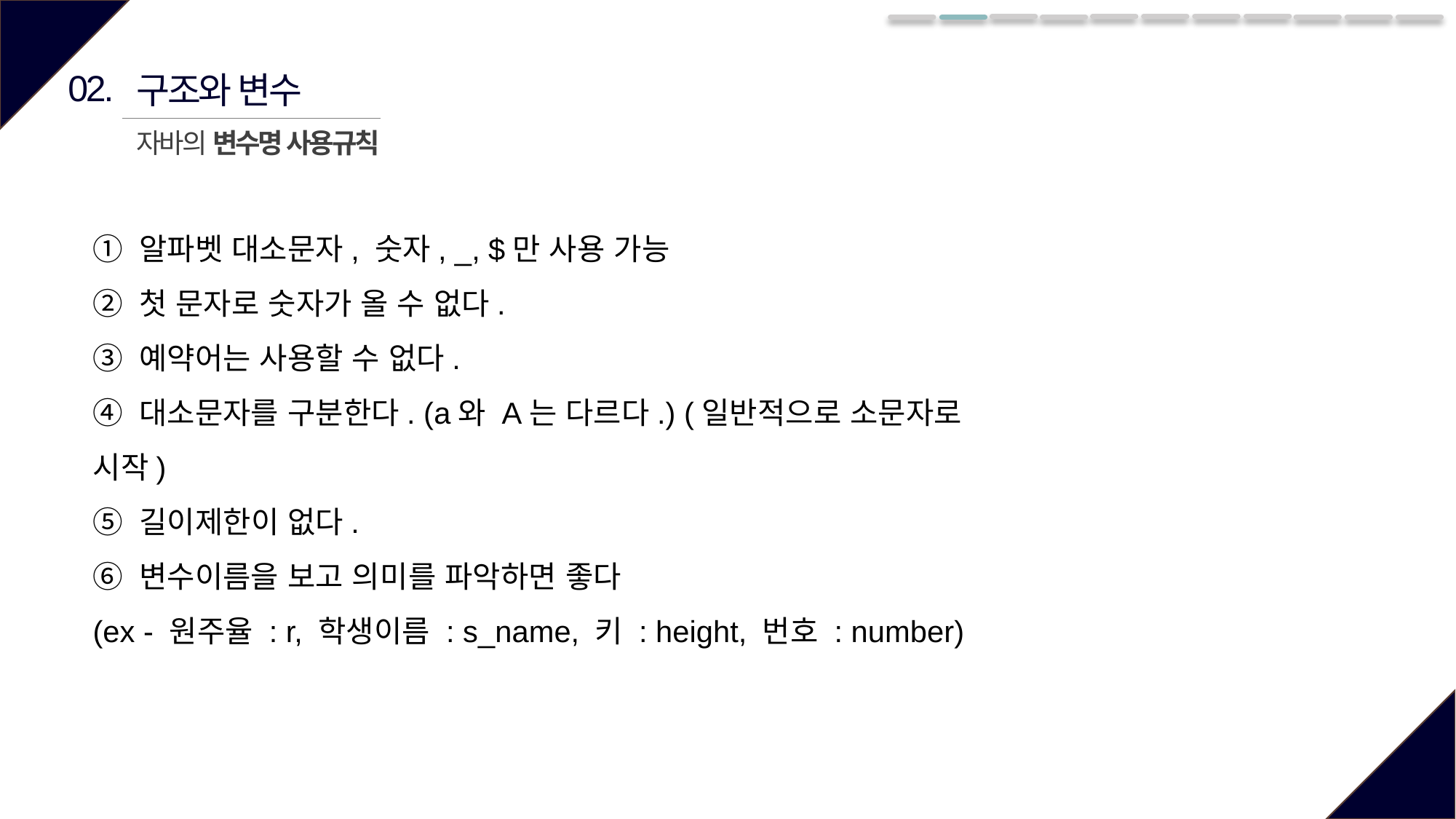

02.
구조와 변수
자바의 변수명 사용규칙
➀ 알파벳 대소문자, 숫자, _, $만 사용 가능
➁ 첫 문자로 숫자가 올 수 없다.
➂ 예약어는 사용할 수 없다.
➃ 대소문자를 구분한다. (a와 A는 다르다.) (일반적으로 소문자로 시작)
➄ 길이제한이 없다.
➅ 변수이름을 보고 의미를 파악하면 좋다
(ex - 원주율 : r, 학생이름 : s_name, 키 : height, 번호 : number)